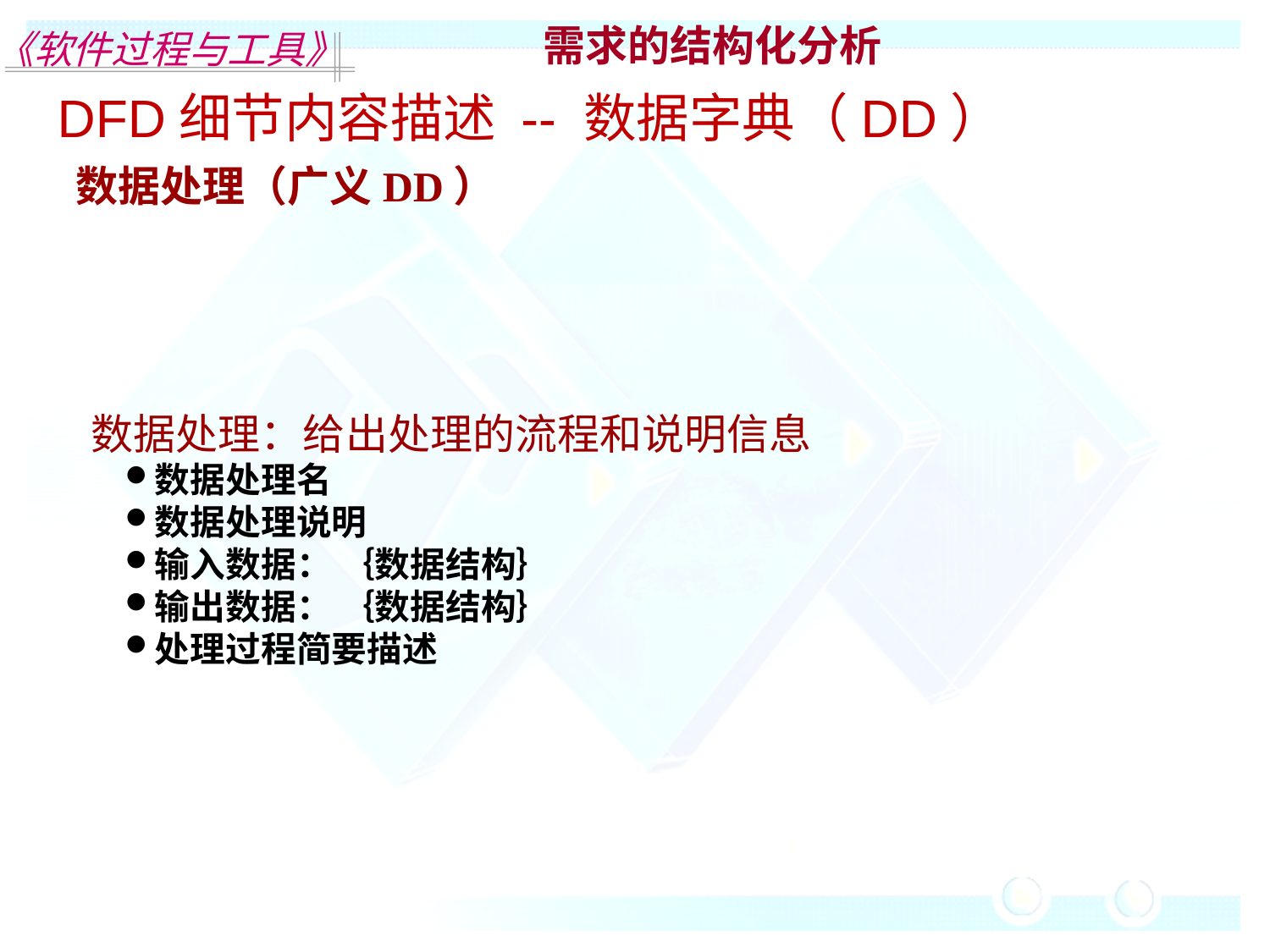

需求的结构化分析
DFD细节内容描述 -- 数据字典（DD）
数据处理（广义DD）
数据处理：给出处理的流程和说明信息
数据处理名
数据处理说明
输入数据： ｛数据结构｝
输出数据： ｛数据结构｝
处理过程简要描述